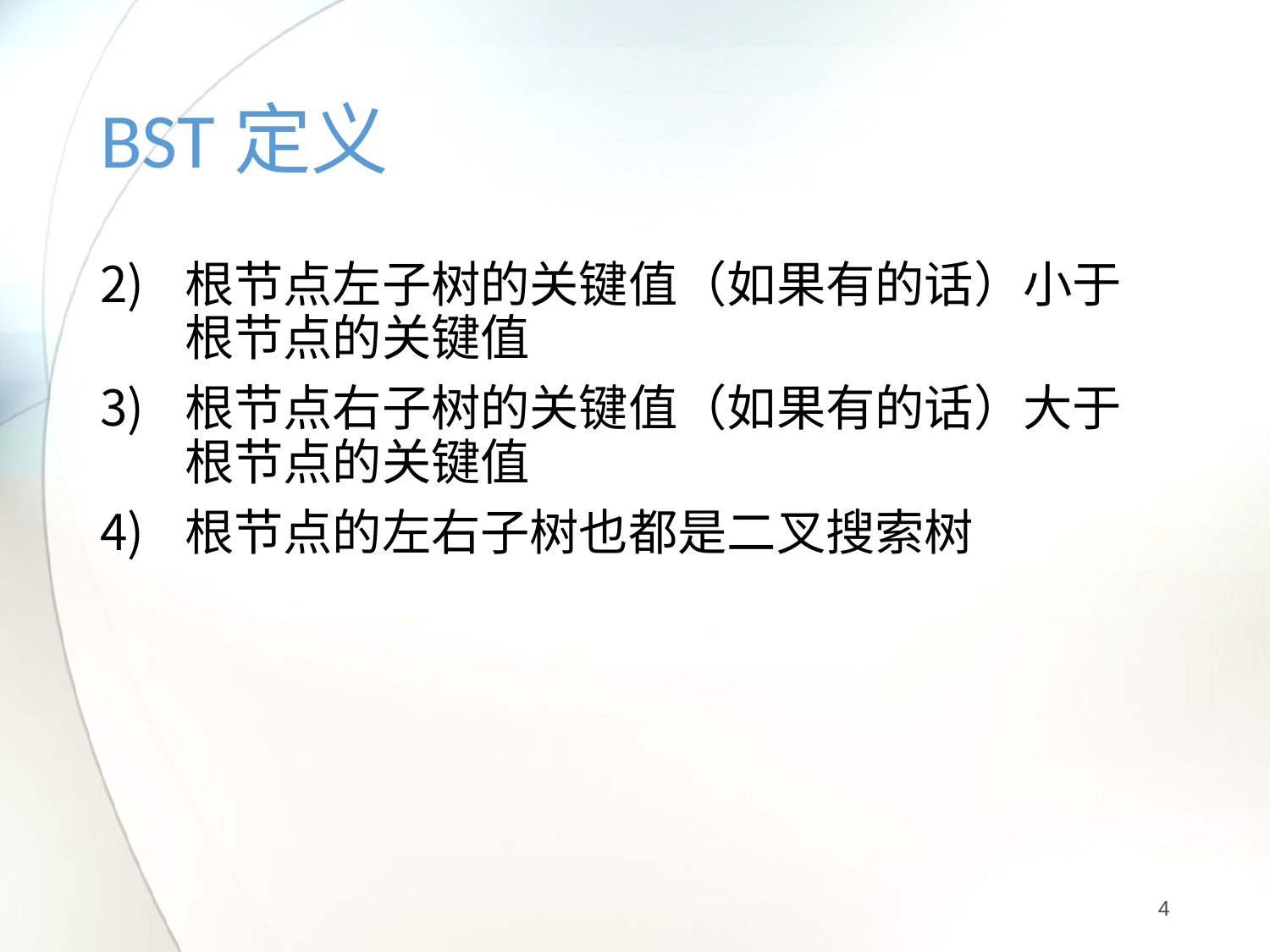

# BST定义
根节点左子树的关键值（如果有的话）小于根节点的关键值
根节点右子树的关键值（如果有的话）大于根节点的关键值
根节点的左右子树也都是二叉搜索树
4